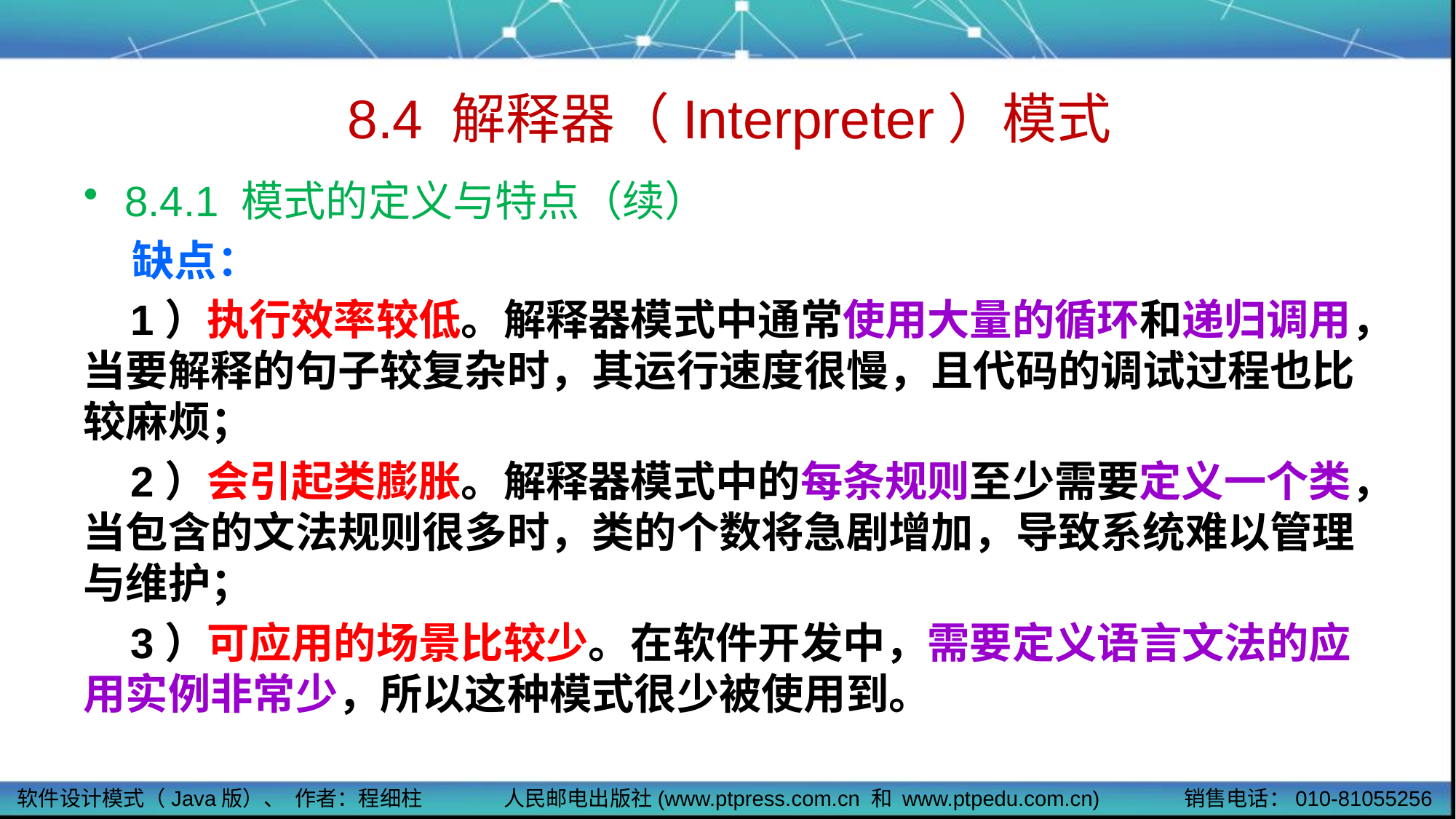

# 8.4 解释器（Interpreter）模式
8.4.1 模式的定义与特点（续）
    缺点：
    1）执行效率较低。解释器模式中通常使用大量的循环和递归调用，当要解释的句子较复杂时，其运行速度很慢，且代码的调试过程也比较麻烦；
    2）会引起类膨胀。解释器模式中的每条规则至少需要定义一个类，当包含的文法规则很多时，类的个数将急剧增加，导致系统难以管理与维护；
    3）可应用的场景比较少。在软件开发中，需要定义语言文法的应用实例非常少，所以这种模式很少被使用到。
软件设计模式（Java版）、  作者：程细柱
人民邮电出版社(www.ptpress.com.cn 和 www.ptpedu.com.cn)
销售电话：010-81055256